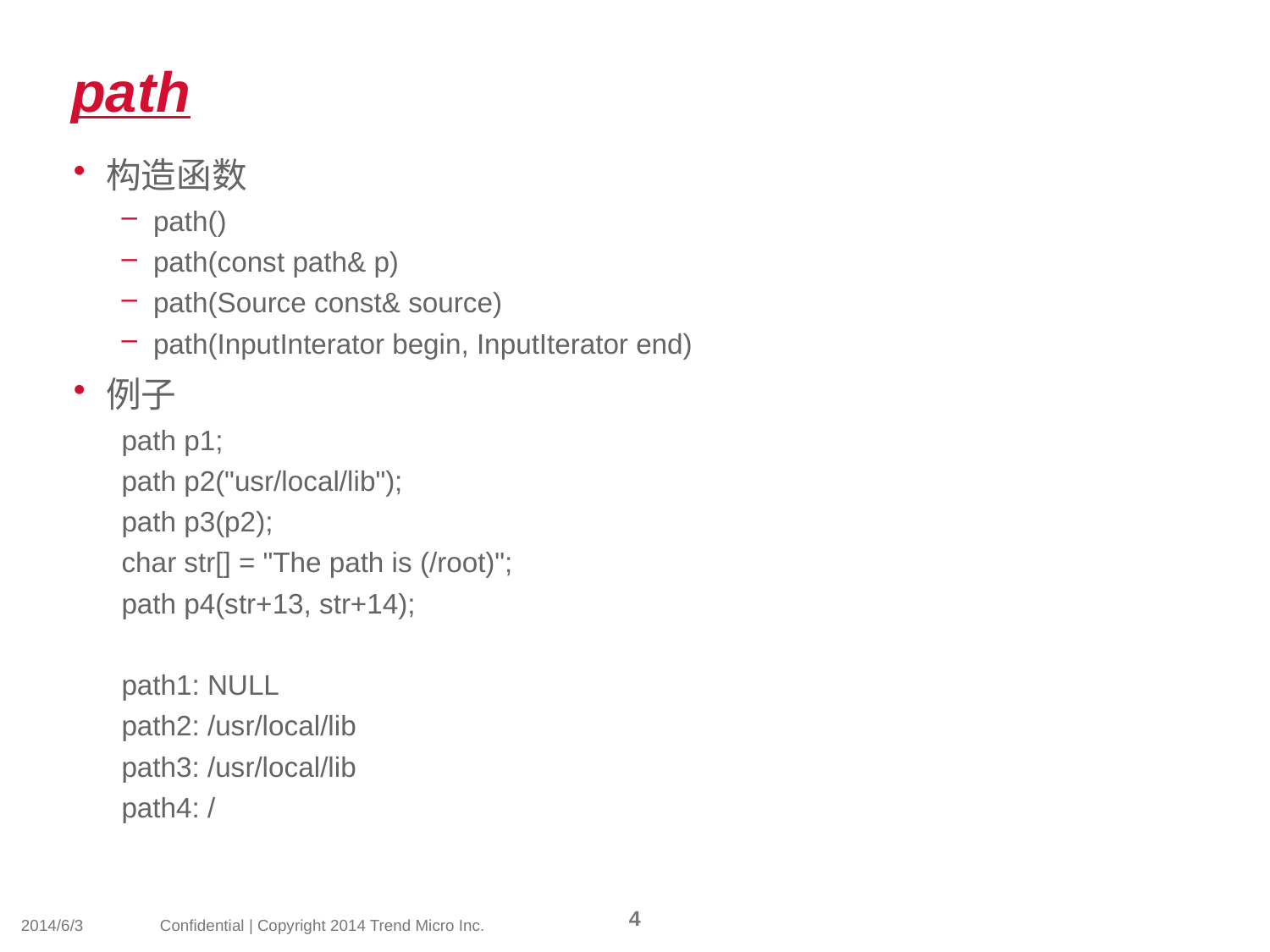

# path
构造函数
path()
path(const path& p)
path(Source const& source)
path(InputInterator begin, InputIterator end)
例子
path p1;
path p2("usr/local/lib");
path p3(p2);
char str[] = "The path is (/root)";
path p4(str+13, str+14);

path1: NULL
path2: /usr/local/lib
path3: /usr/local/lib
path4: /
4
2014/6/3
Confidential | Copyright 2014 Trend Micro Inc.